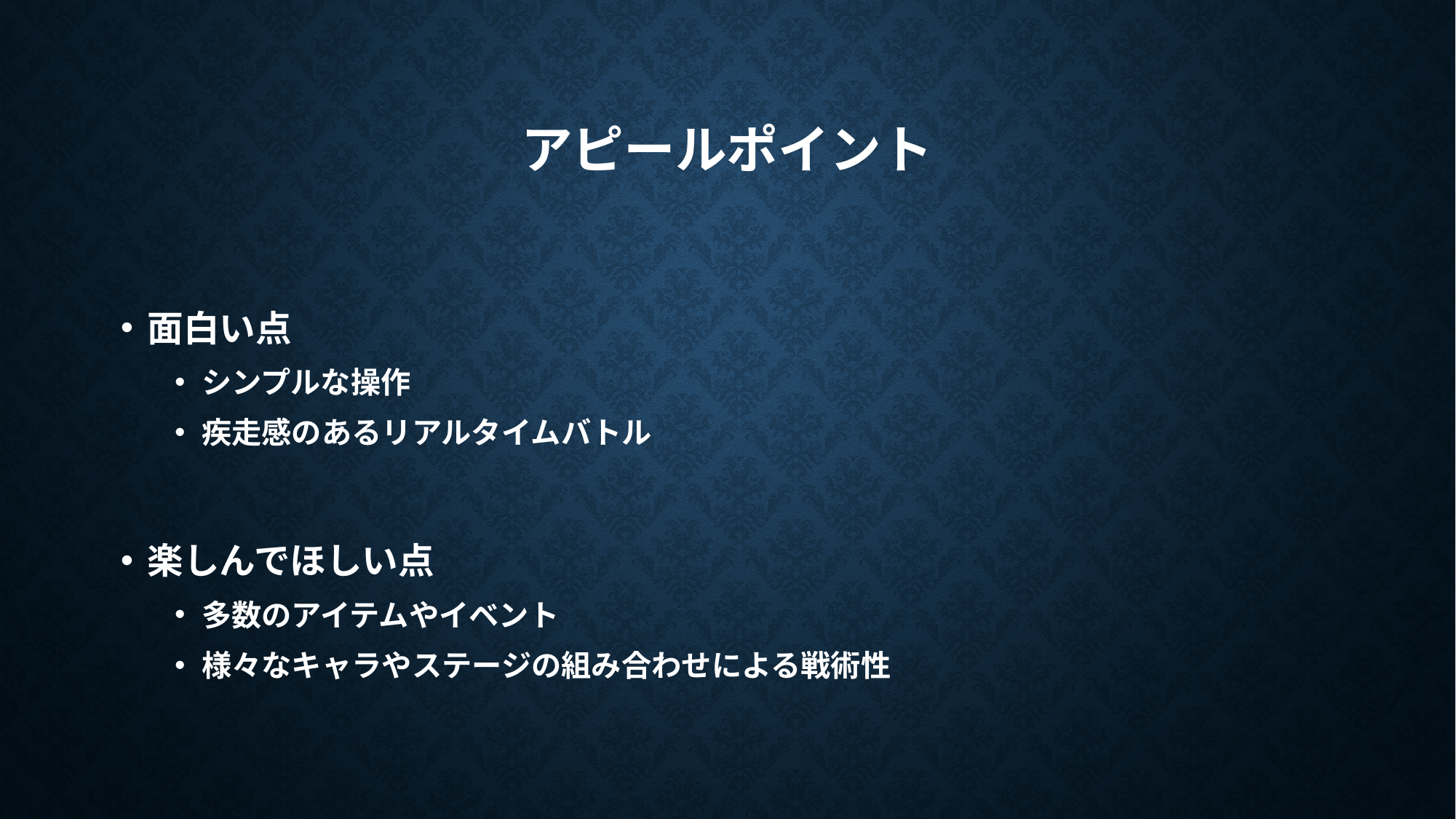

# アピールポイント
面白い点
シンプルな操作
疾走感のあるリアルタイムバトル

楽しんでほしい点
多数のアイテムやイベント
様々なキャラやステージの組み合わせによる戦術性